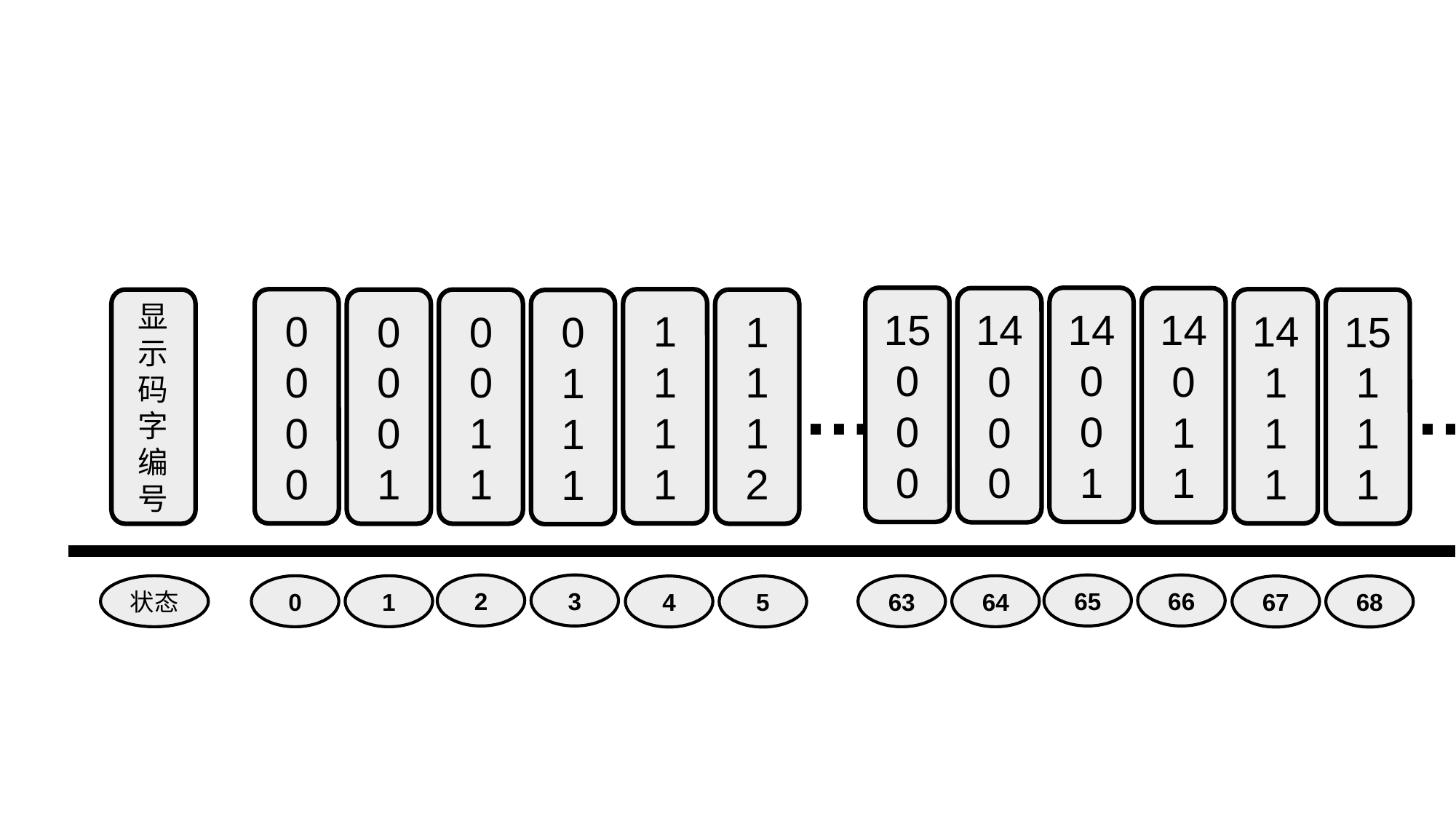

1
0
0
0
1
15
0
0
1
15
0
1
15
0
0
0
14
0
0
1
14
0
0
0
14
0
1
1
0
0
0
0
1
1
1
1
14
1
1
1
显示码字编号
0
0
0
1
0
0
1
1
1
1
1
2
15
1
1
1
0
1
1
1
…
…
…
2
3
65
66
状态
0
1
63
64
4
5
67
68
511
512
513